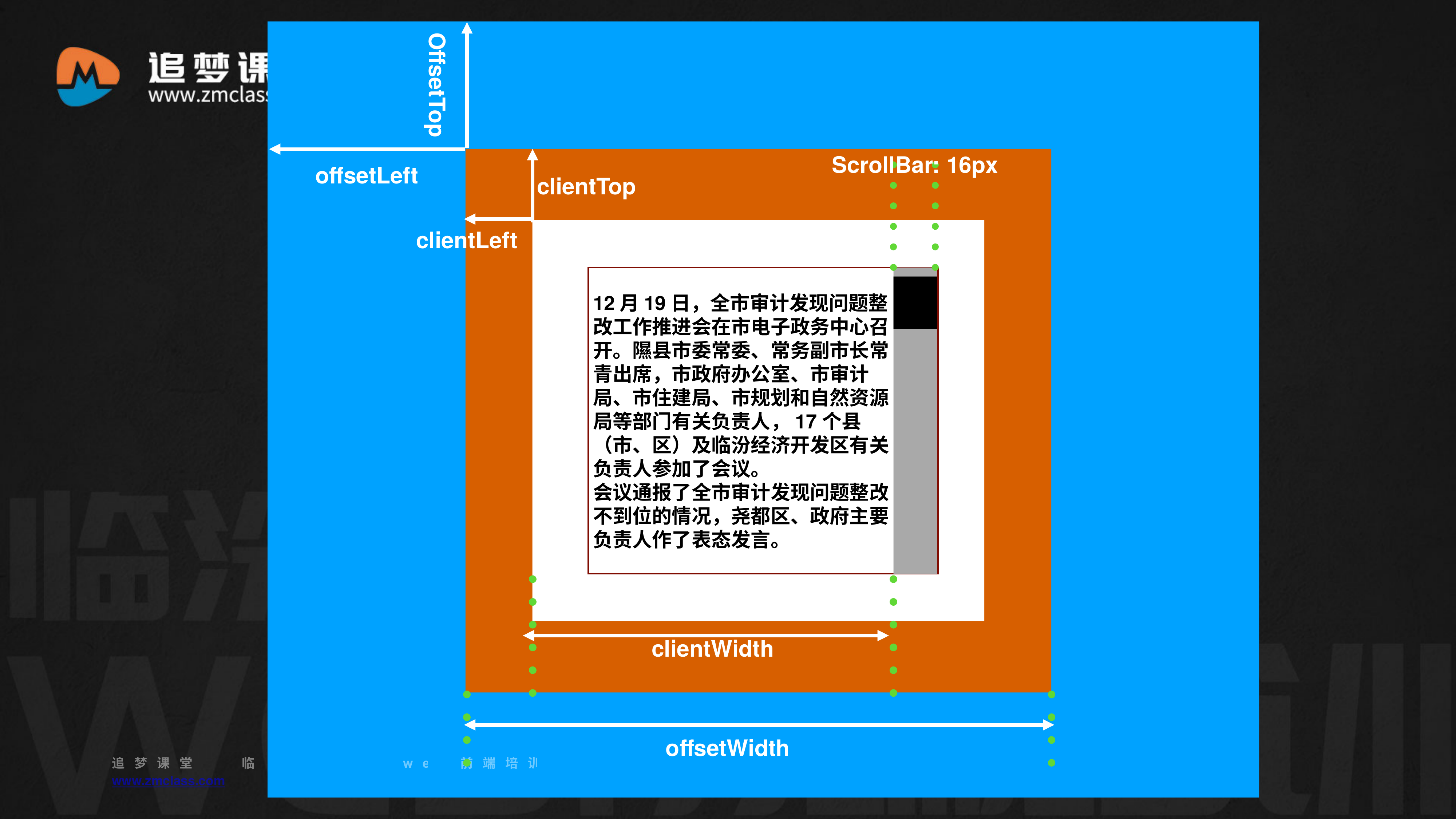

OffsetTop
ScrollBar: 16px

offsetLeft

clientTop

clientLeft
12月19日，全市审计发现问题整改工作推进会在市电子政务中心召开。隰县市委常委、常务副市长常青出席，市政府办公室、市审计局、市住建局、市规划和自然资源局等部门有关负责人，17个县（市、区）及临汾经济开发区有关负责人参加了会议。
会议通报了全市审计发现问题整改不到位的情况，尧都区、政府主要负责人作了表态发言。

clientWidth

offsetWidth
追梦课堂   临汾首家专业的web前端培训机构                                                          www.zmclass.com
3